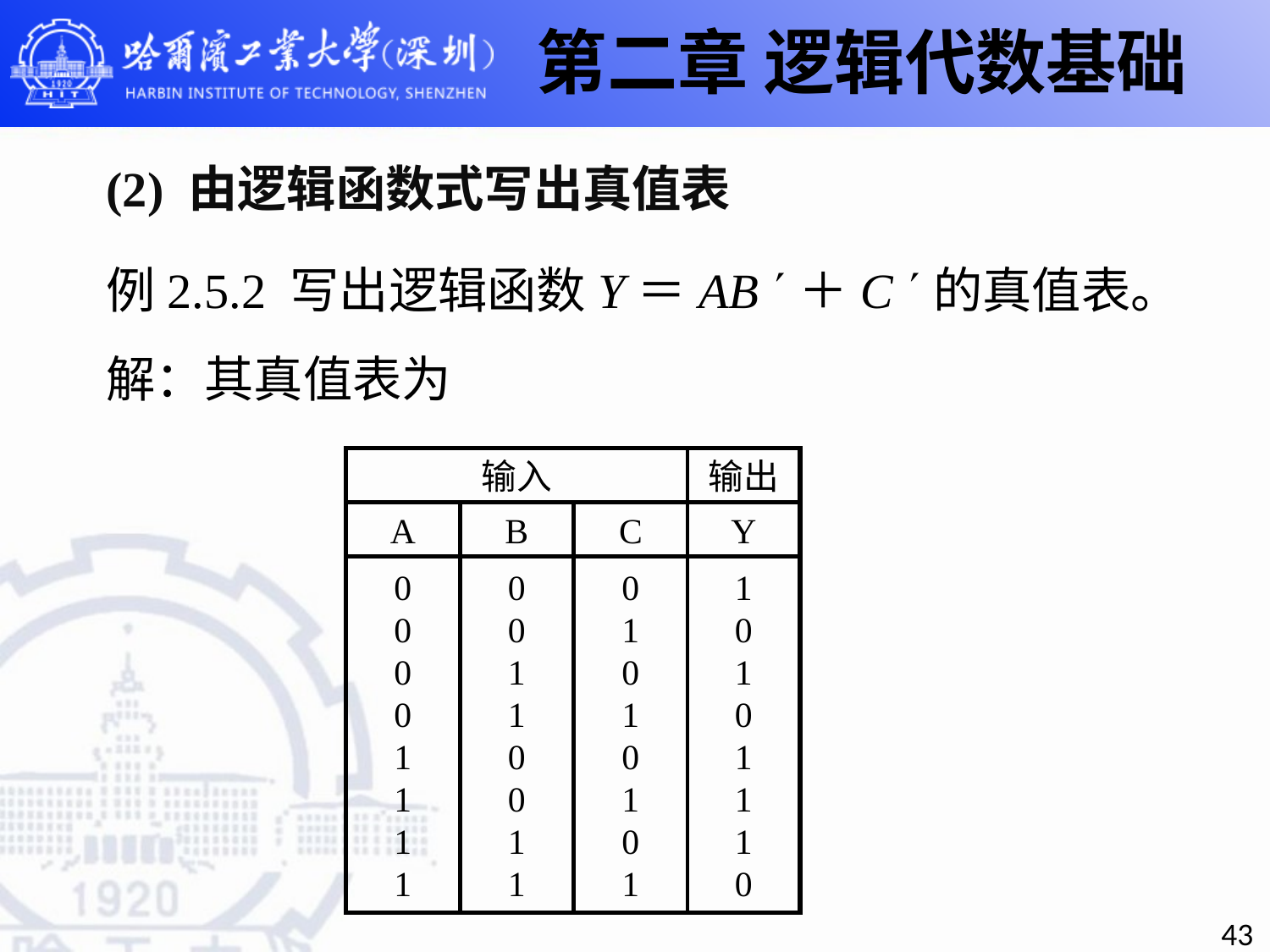

第二章 逻辑代数基础
# (2) 由逻辑函数式写出真值表
例2.5.2 写出逻辑函数Y＝AB ′＋C ′的真值表。
解：其真值表为
输入

输出

A

B

C

Y

0
0
0
0
1
1
1
1

0
0
1
1
0
0
1
1

0
1
0
1
0
1
0
1

1
0
1
0
1
1
1
0